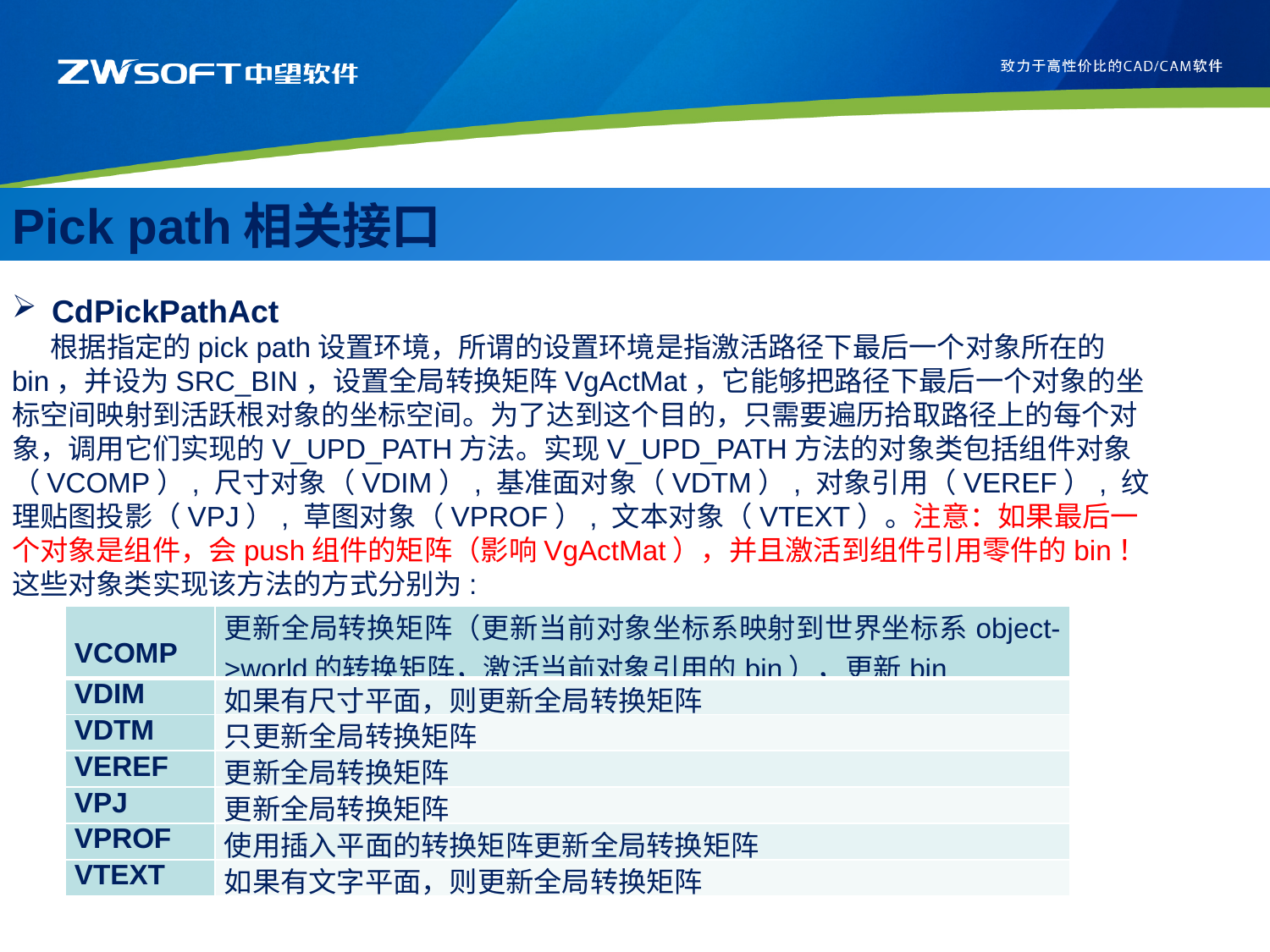

Pick path相关接口
CdPickPathAct
     根据指定的pick path设置环境，所谓的设置环境是指激活路径下最后一个对象所在的bin，并设为SRC_BIN，设置全局转换矩阵VgActMat，它能够把路径下最后一个对象的坐标空间映射到活跃根对象的坐标空间。为了达到这个目的，只需要遍历拾取路径上的每个对象，调用它们实现的V_UPD_PATH方法。实现V_UPD_PATH方法的对象类包括组件对象（VCOMP）, 尺寸对象（VDIM）, 基准面对象（VDTM）, 对象引用（VEREF）, 纹理贴图投影（VPJ）, 草图对象（VPROF）, 文本对象（VTEXT）。注意：如果最后一个对象是组件，会push组件的矩阵（影响VgActMat），并且激活到组件引用零件的bin！
这些对象类实现该方法的方式分别为:

| VCOMP | 更新全局转换矩阵（更新当前对象坐标系映射到世界坐标系object->world的转换矩阵，激活当前对象引用的bin），更新bin |
| --- | --- |
| VDIM | 如果有尺寸平面，则更新全局转换矩阵 |
| VDTM | 只更新全局转换矩阵 |
| VEREF | 更新全局转换矩阵 |
| VPJ | 更新全局转换矩阵 |
| VPROF | 使用插入平面的转换矩阵更新全局转换矩阵 |
| VTEXT | 如果有文字平面，则更新全局转换矩阵 |